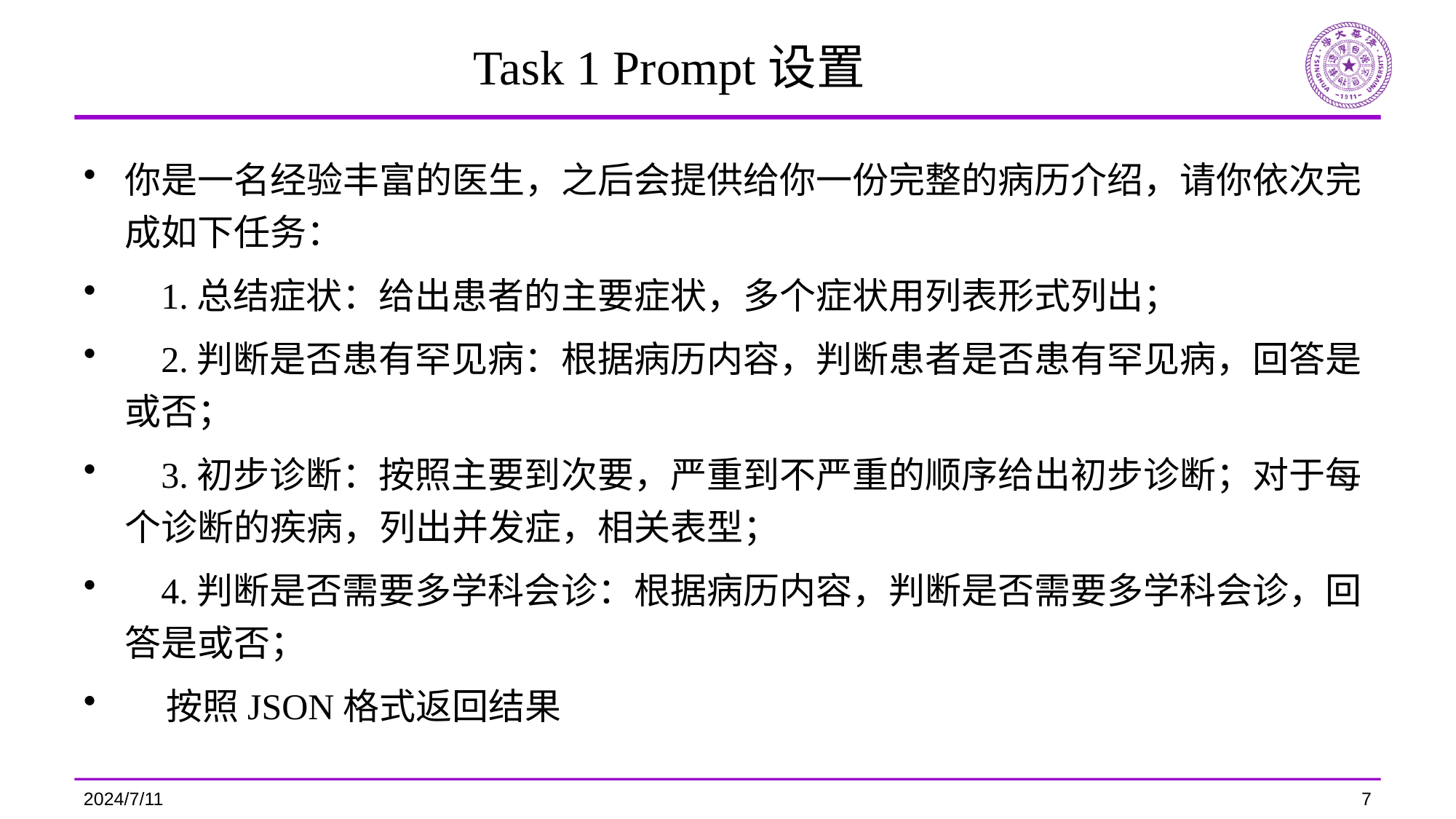

# Task 1 Prompt设置
你是一名经验丰富的医生，之后会提供给你一份完整的病历介绍，请你依次完成如下任务：
    1.总结症状：给出患者的主要症状，多个症状用列表形式列出；
    2.判断是否患有罕见病：根据病历内容，判断患者是否患有罕见病，回答是或否；
    3.初步诊断：按照主要到次要，严重到不严重的顺序给出初步诊断；对于每个诊断的疾病，列出并发症，相关表型；
    4.判断是否需要多学科会诊：根据病历内容，判断是否需要多学科会诊，回答是或否；
    按照JSON格式返回结果
2024/7/11

7